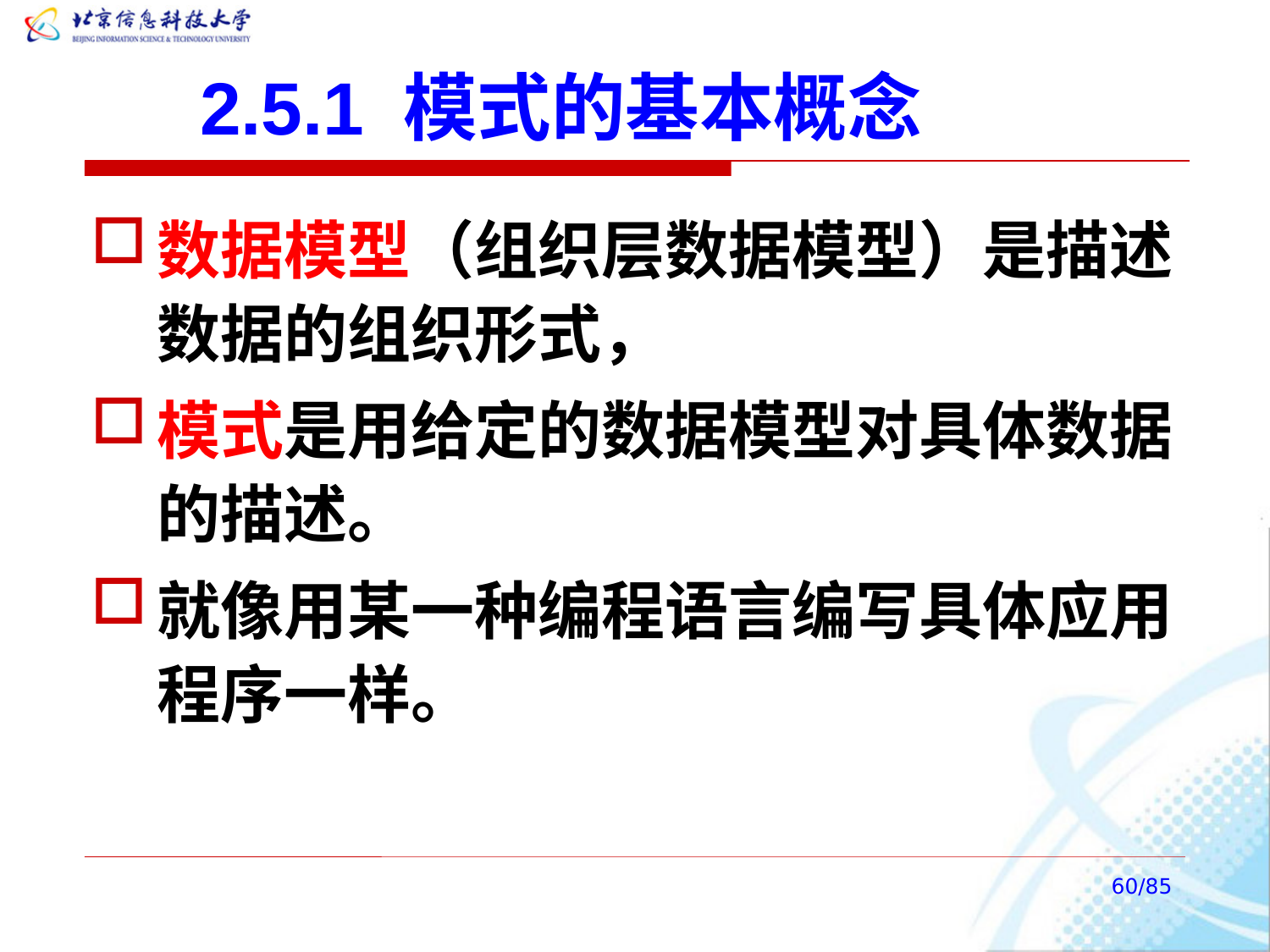

# 2.5.1 模式的基本概念
数据模型（组织层数据模型）是描述数据的组织形式，
模式是用给定的数据模型对具体数据的描述。
就像用某一种编程语言编写具体应用程序一样。

60/85